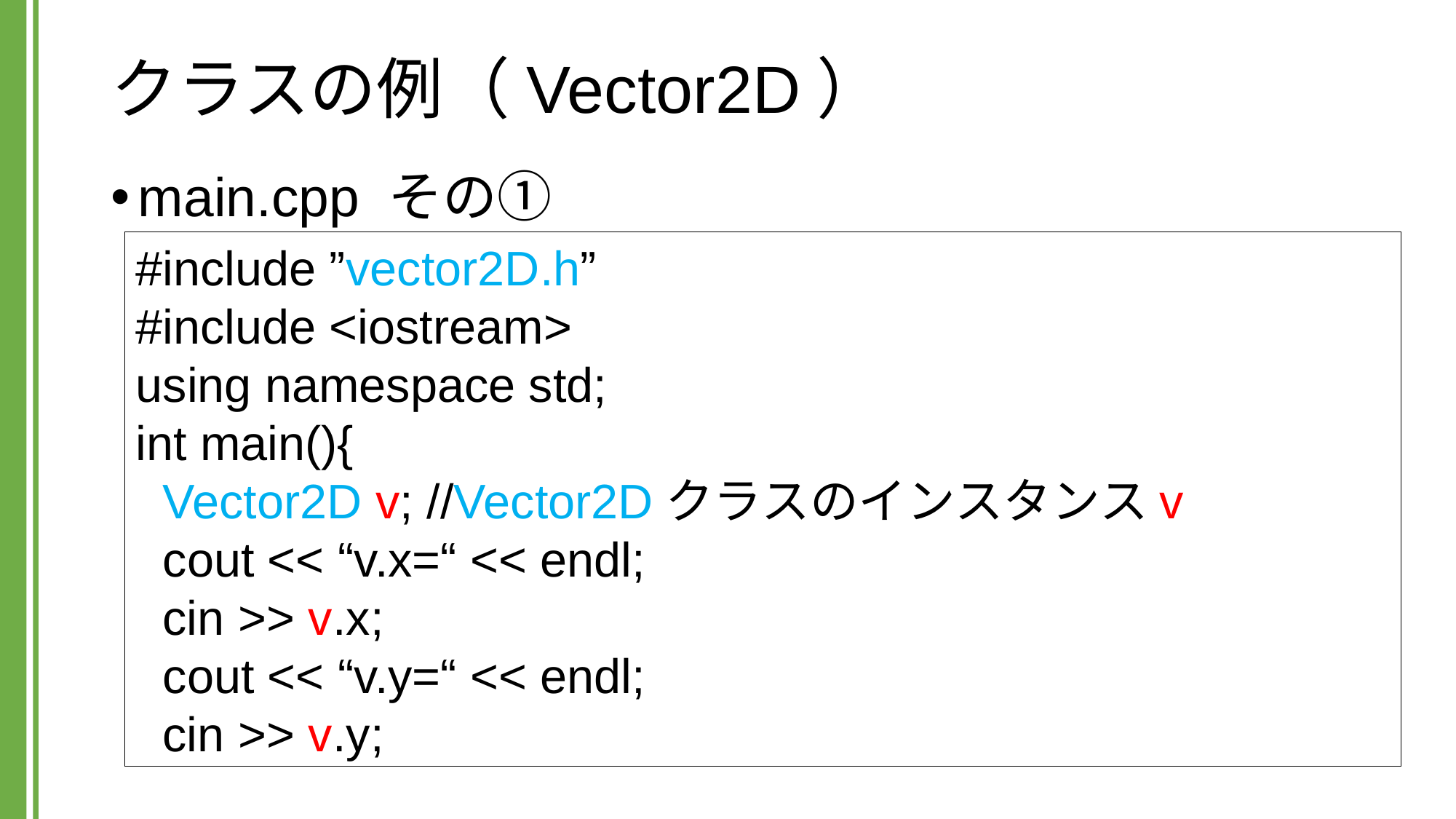

# クラスの例（Vector2D）
main.cpp その①

#include ”vector2D.h”
#include <iostream>
using namespace std;
int main(){
  Vector2D v; //Vector2Dクラスのインスタンスv
  cout << “v.x=“ << endl;
  cin >> v.x;
  cout << “v.y=“ << endl;
  cin >> v.y;